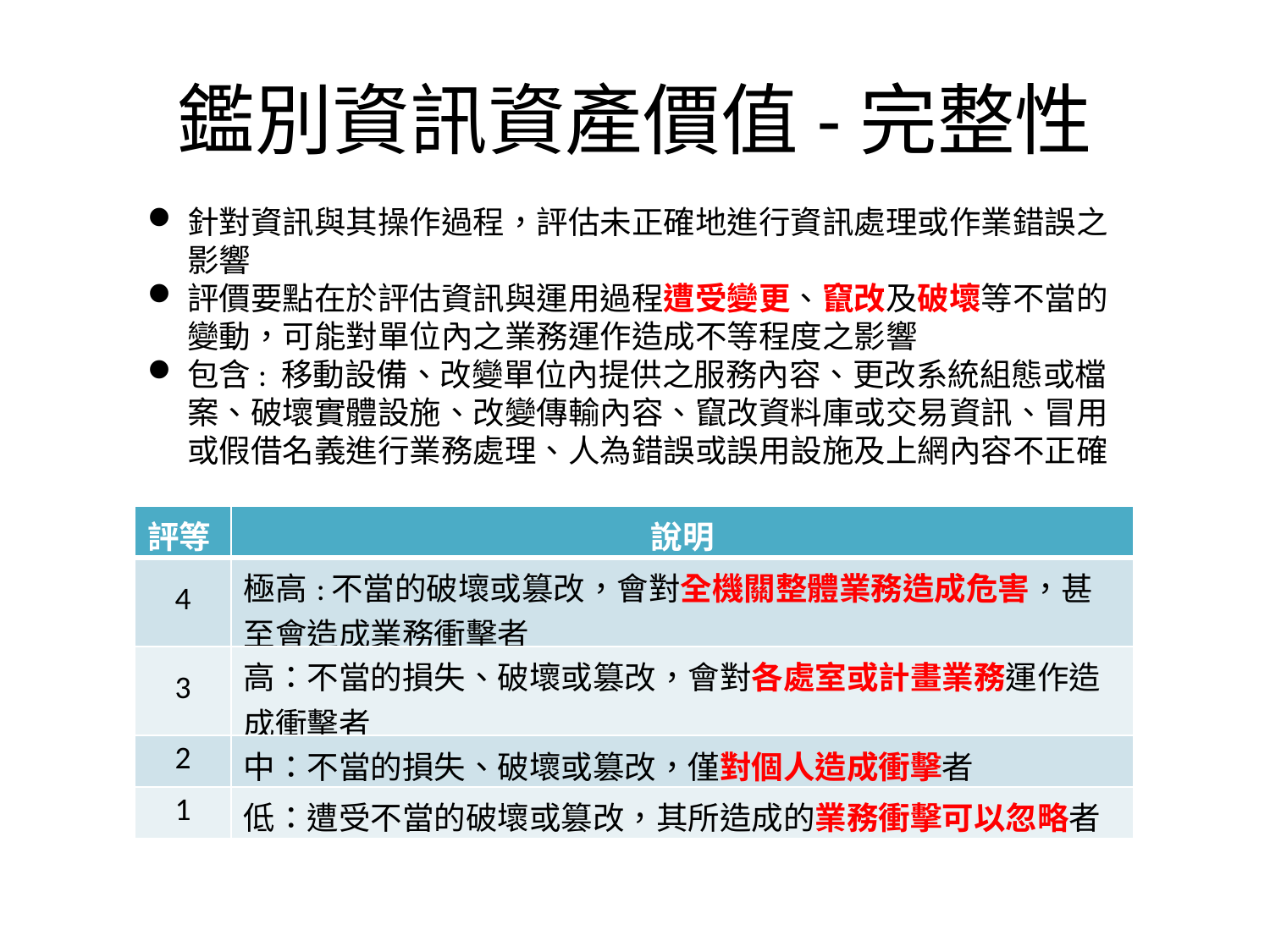

# 鑑別資訊資產價值-完整性
針對資訊與其操作過程，評估未正確地進行資訊處理或作業錯誤之影響
評價要點在於評估資訊與運用過程遭受變更、竄改及破壞等不當的變動，可能對單位內之業務運作造成不等程度之影響
包含: 移動設備、改變單位內提供之服務內容、更改系統組態或檔案、破壞實體設施、改變傳輸內容、竄改資料庫或交易資訊、冒用或假借名義進行業務處理、人為錯誤或誤用設施及上網內容不正確
| 評等 | 說明 |
| --- | --- |
| 4 | 極高:不當的破壞或篡改，會對全機關整體業務造成危害，甚至會造成業務衝擊者 |
| 3 | 高：不當的損失、破壞或篡改，會對各處室或計畫業務運作造成衝擊者 |
| 2 | 中：不當的損失、破壞或篡改，僅對個人造成衝擊者 |
| 1 | 低：遭受不當的破壞或篡改，其所造成的業務衝擊可以忽略者 |